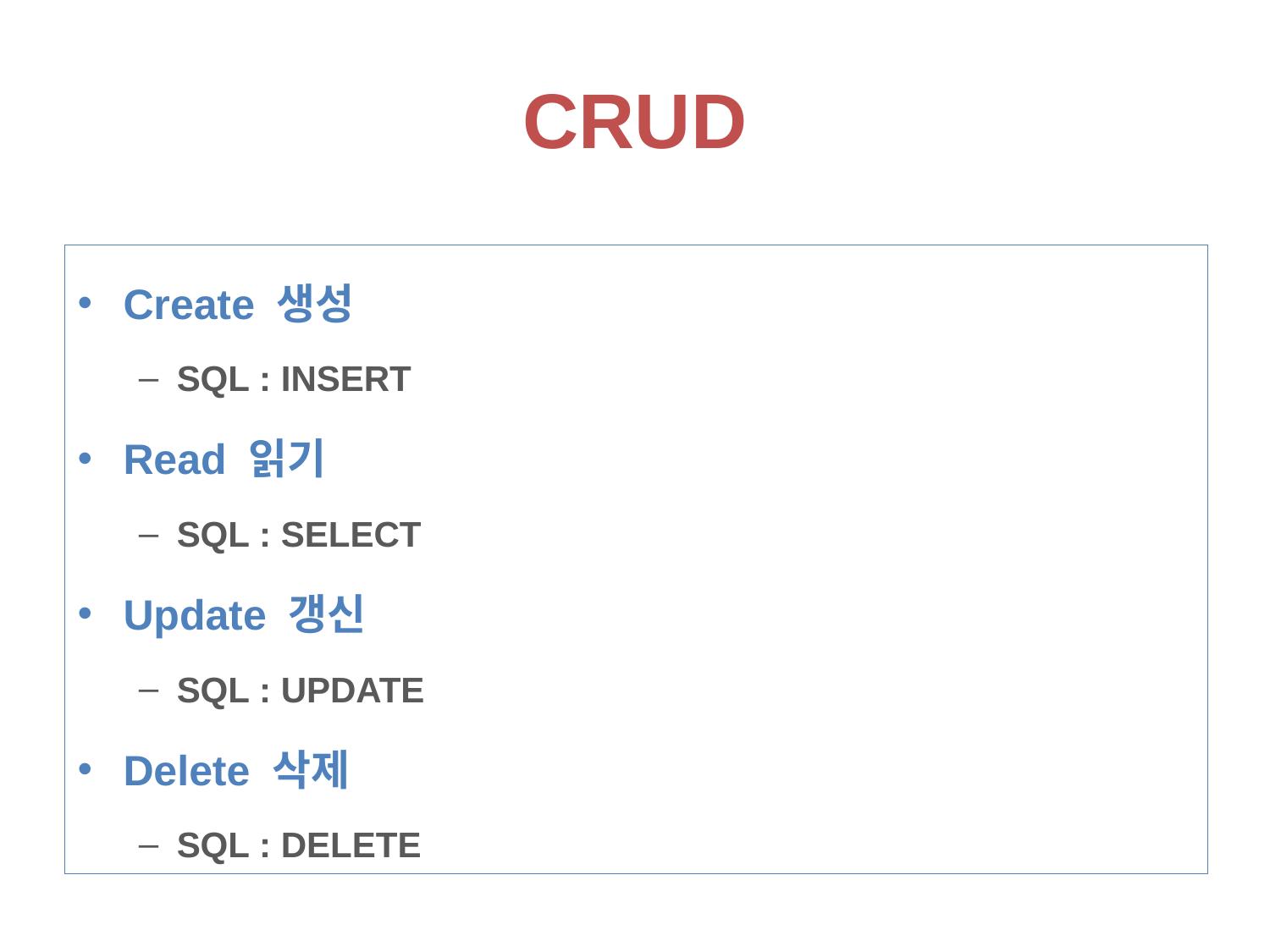

# CRUD
Create 생성
SQL : INSERT
Read 읽기
SQL : SELECT
Update 갱신
SQL : UPDATE
Delete 삭제
SQL : DELETE